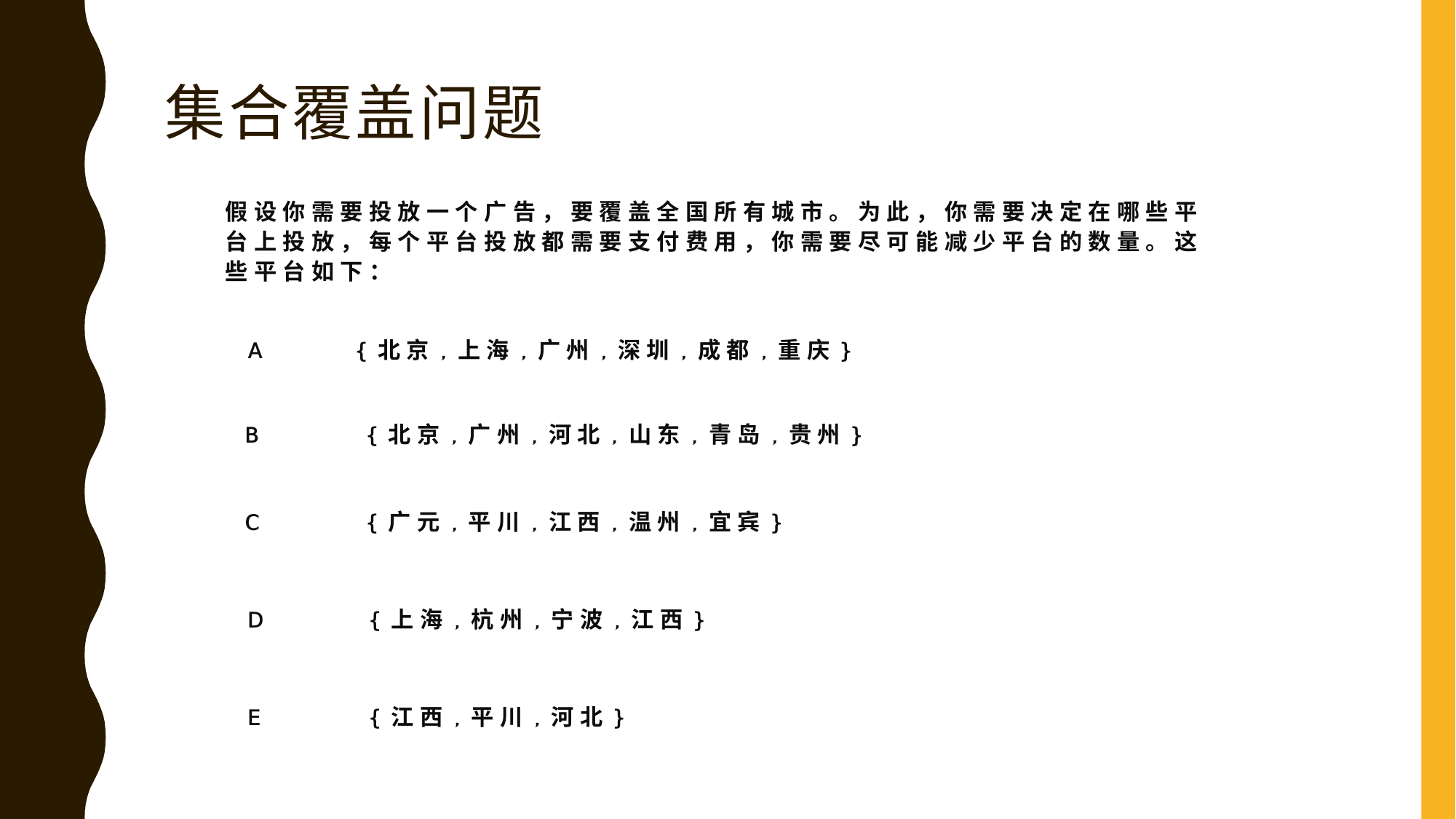

集合覆盖问题
假设你需要投放一个广告，要覆盖全国所有城市。为此，你需要决定在哪些平台上投放，每个平台投放都需要支付费用，你需要尽可能减少平台的数量。这些平台如下：

A	{北京,上海,广州,深圳,成都,重庆}

B	 {北京,广州,河北,山东,青岛,贵州}
C	 {广元,平川,江西,温州,宜宾}
D	 {上海,杭州,宁波,江西}
E	 {江西,平川,河北}